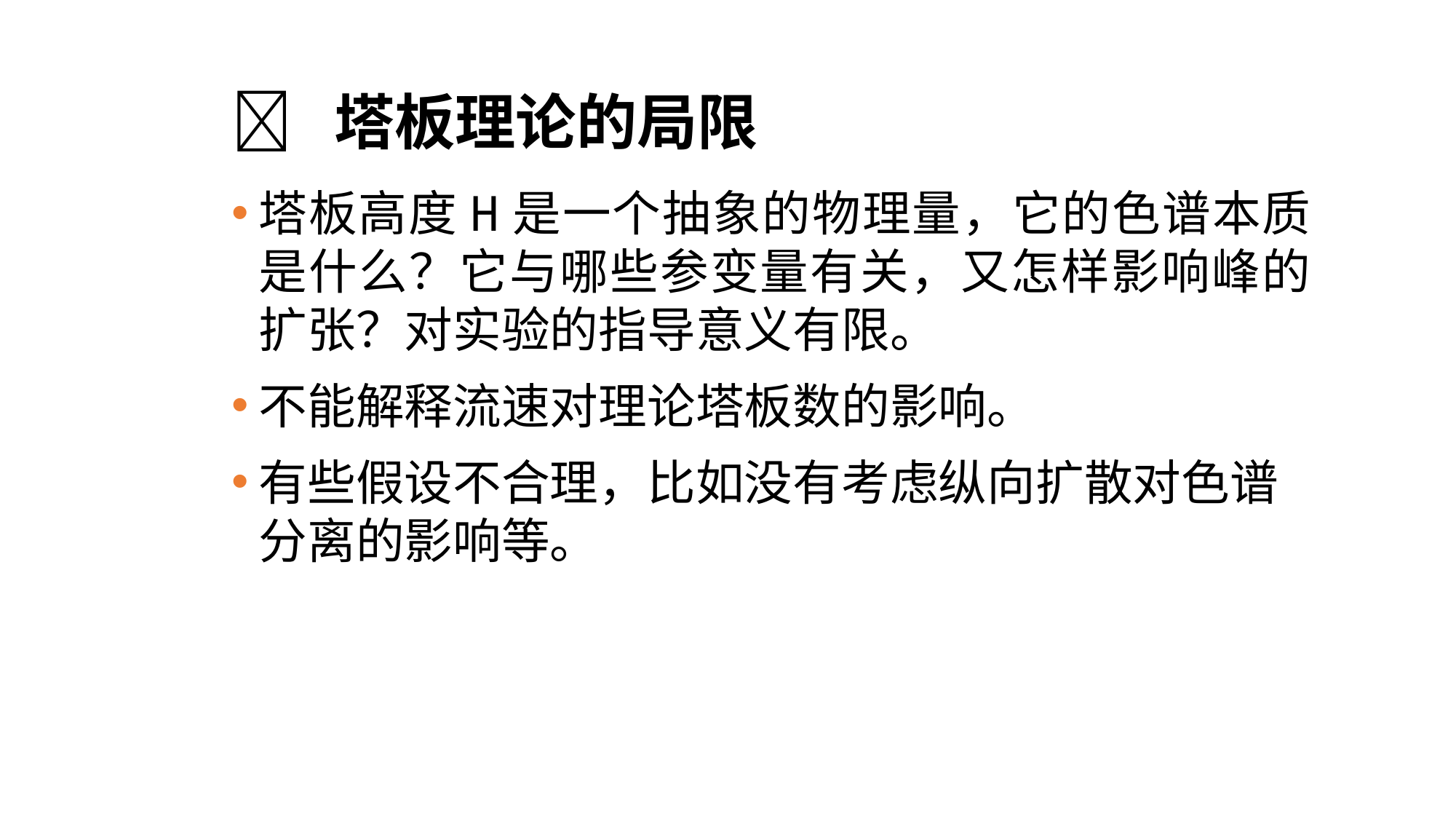

∗  塔板理论的局限
塔板高度H是一个抽象的物理量，它的色谱本质是什么？它与哪些参变量有关，又怎样影响峰的扩张？对实验的指导意义有限。
不能解释流速对理论塔板数的影响。
有些假设不合理，比如没有考虑纵向扩散对色谱分离的影响等。